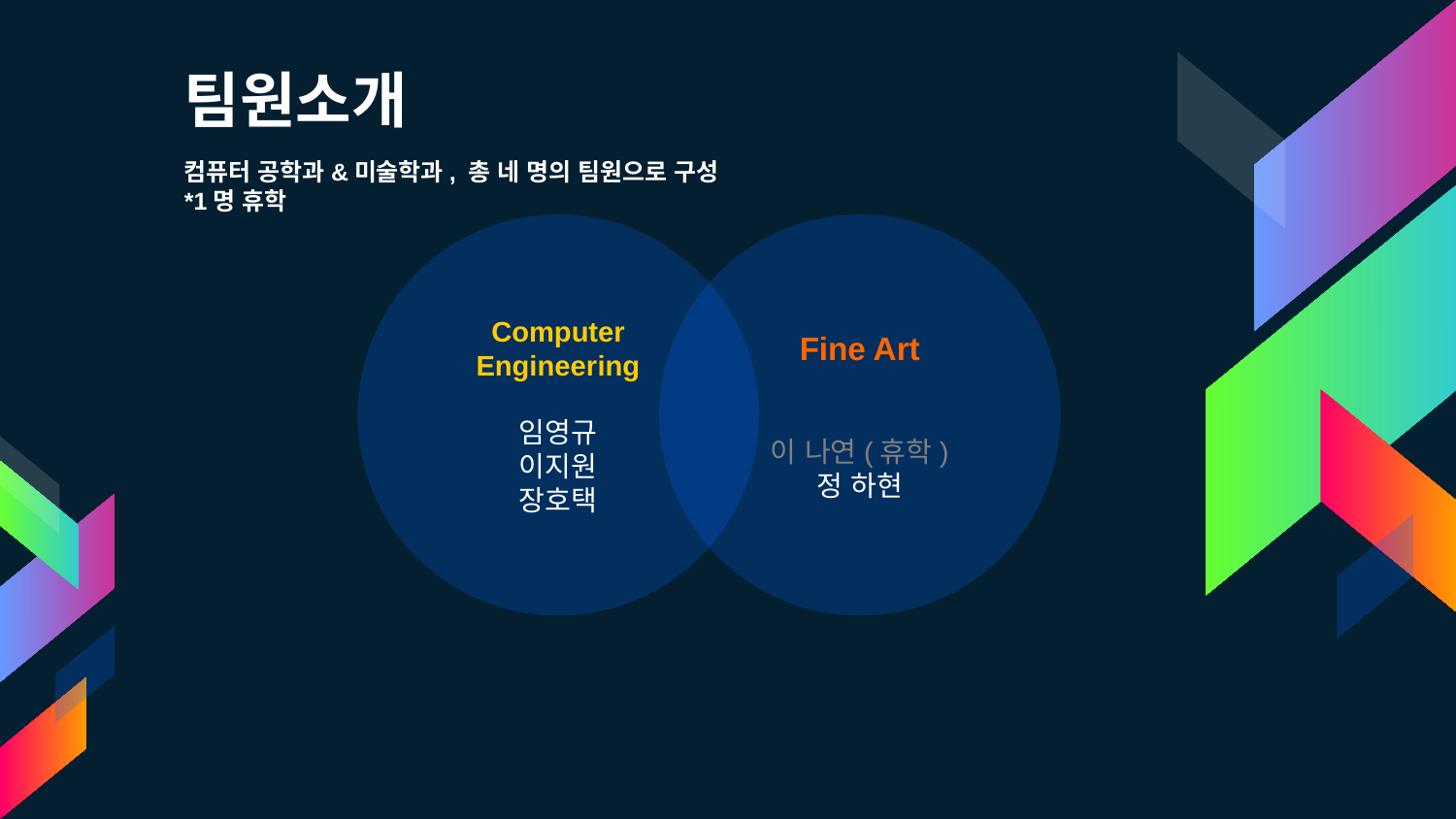

# 팀원소개
컴퓨터 공학과&미술학과, 총 네 명의 팀원으로 구성
*1명 휴학
Computer Engineering

임영규
이지원
장호택
Fine Art

이 나연(휴학)
정 하현